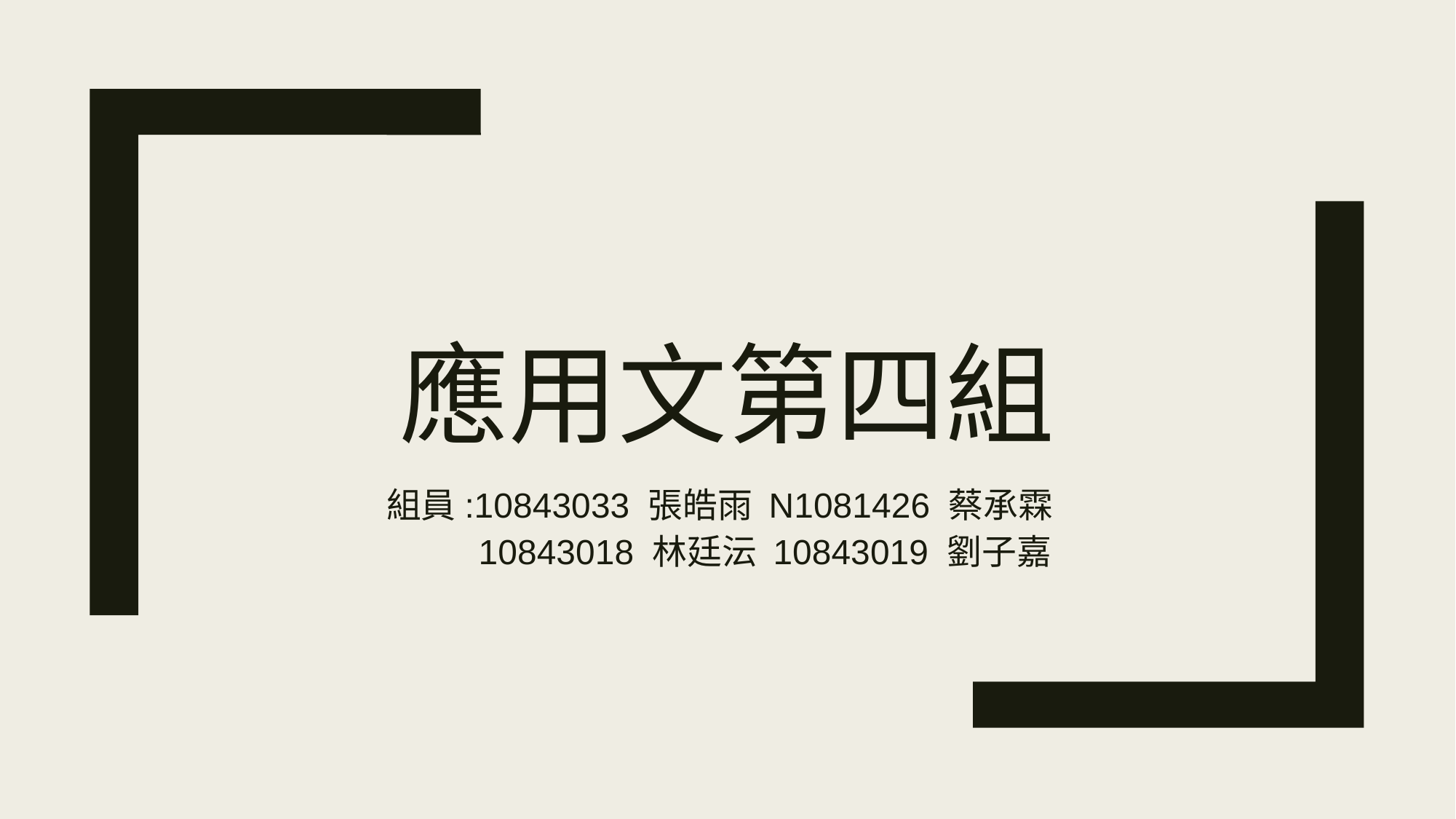

# 應用文第四組
組員:10843033 張皓雨 N1081426 蔡承霖   10843018 林廷沄 10843019 劉子嘉